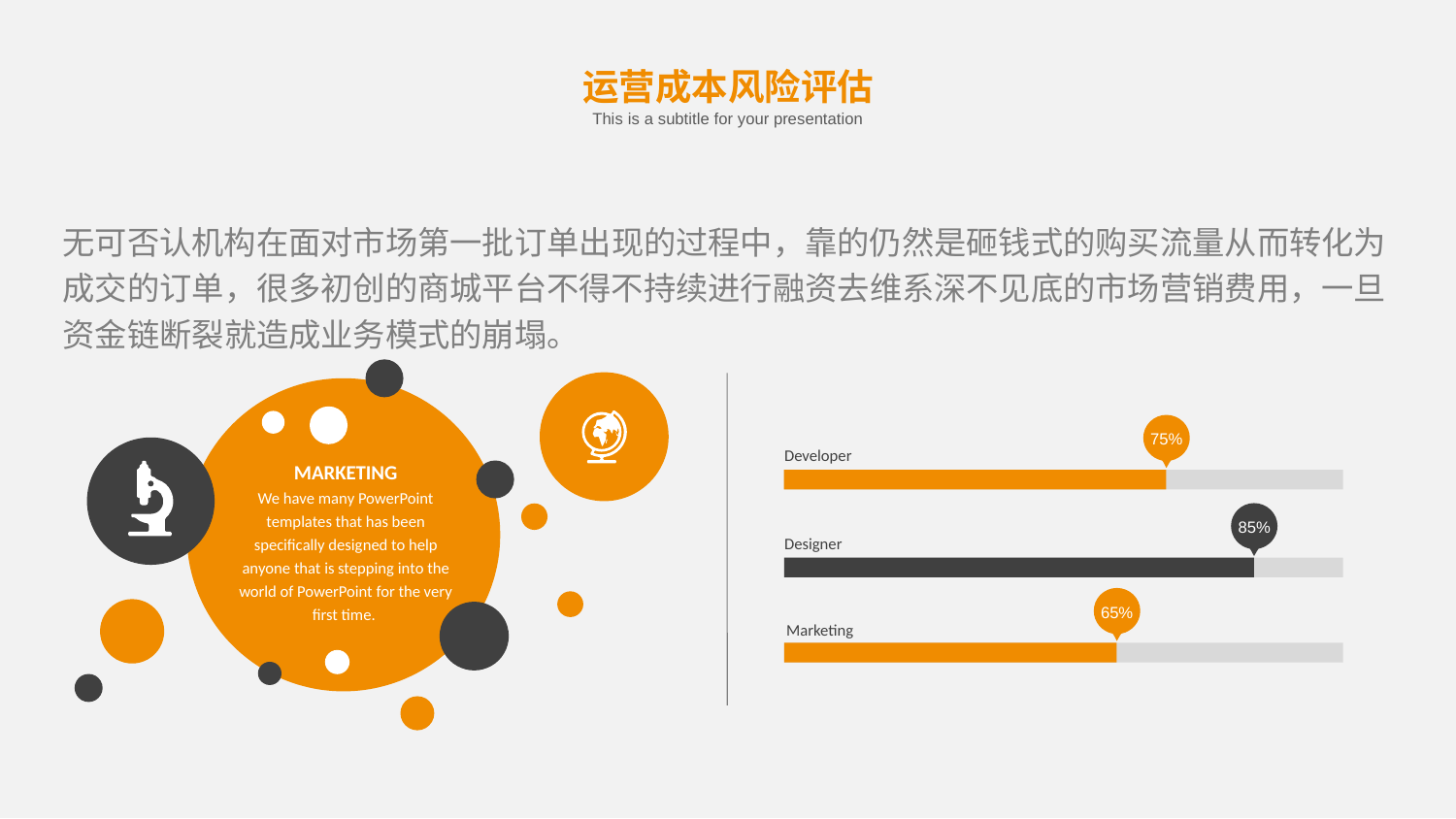

运营成本风险评估
This is a subtitle for your presentation
无可否认机构在面对市场第⼀批订单出现的过程中，靠的仍然是砸钱式的购买流量从而转化为成交的订单，很多初创的商城平台不得不持续进行融资去维系深不见底的市场营销费用，⼀旦资金链断裂就造成业务模式的崩塌。

75%

Developer
MARKETING
We have many PowerPoint templates that has been specifically designed to help anyone that is stepping into the world of PowerPoint for the very first time.

85%
Designer

65%
Marketing